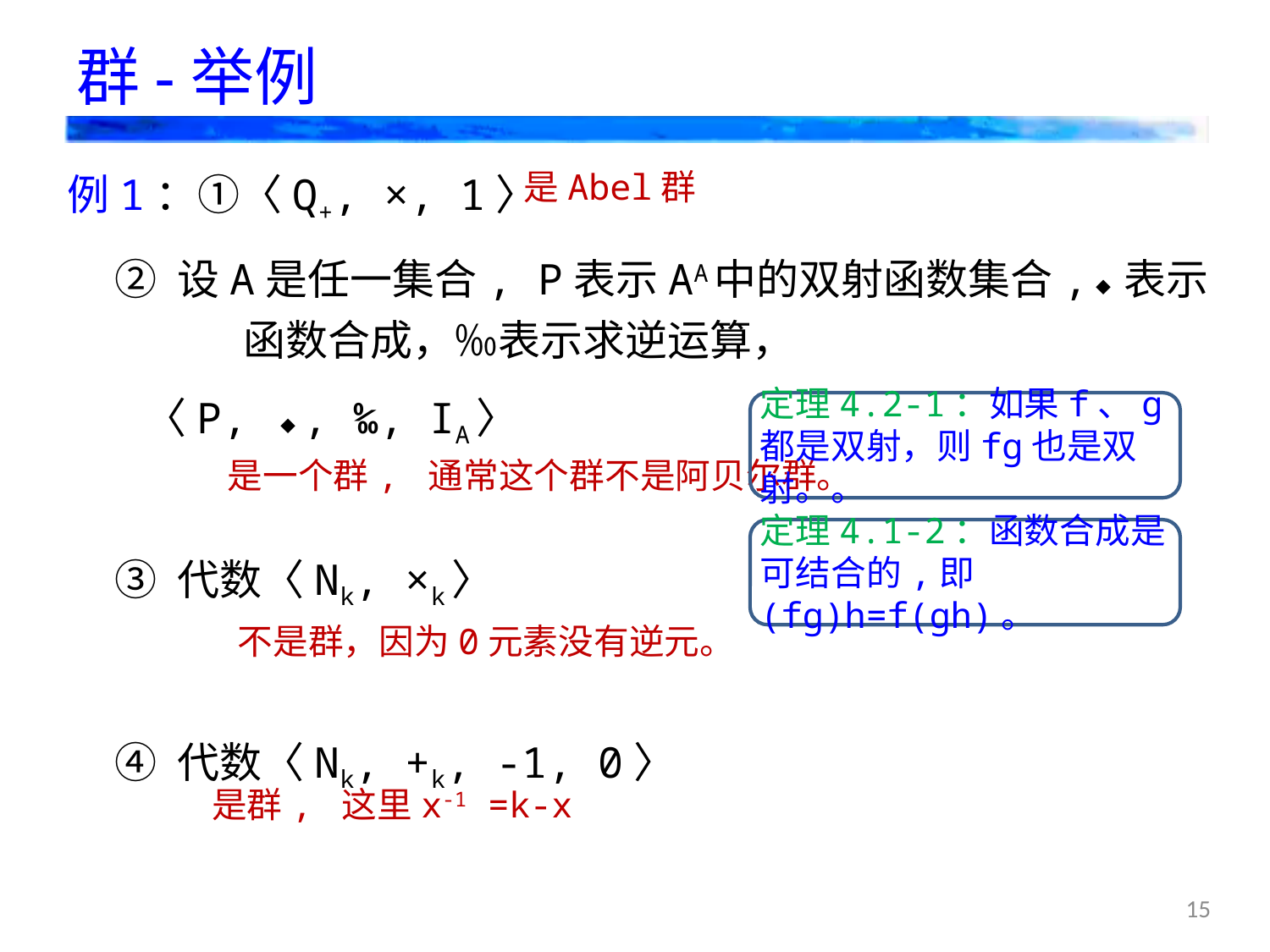

# 群-举例
例1：①〈Q+, ×, 1〉
     ② 设A是任一集合, P表示AA中的双射函数集合,◆表示
函数合成，‰表示求逆运算，
       〈P, ◆, ‰, IA〉

     ③ 代数〈Nk, ×k〉

     ④ 代数〈Nk, +k, -1, 0〉
是Abel群
定理4.2-1：如果f、g都是双射，则fg也是双射。。
是一个群, 通常这个群不是阿贝尔群。
定理4.1-2：函数合成是可结合的,即(fg)h=f(gh)。
不是群，因为0元素没有逆元。
是群, 这里x-1 =k-x
15